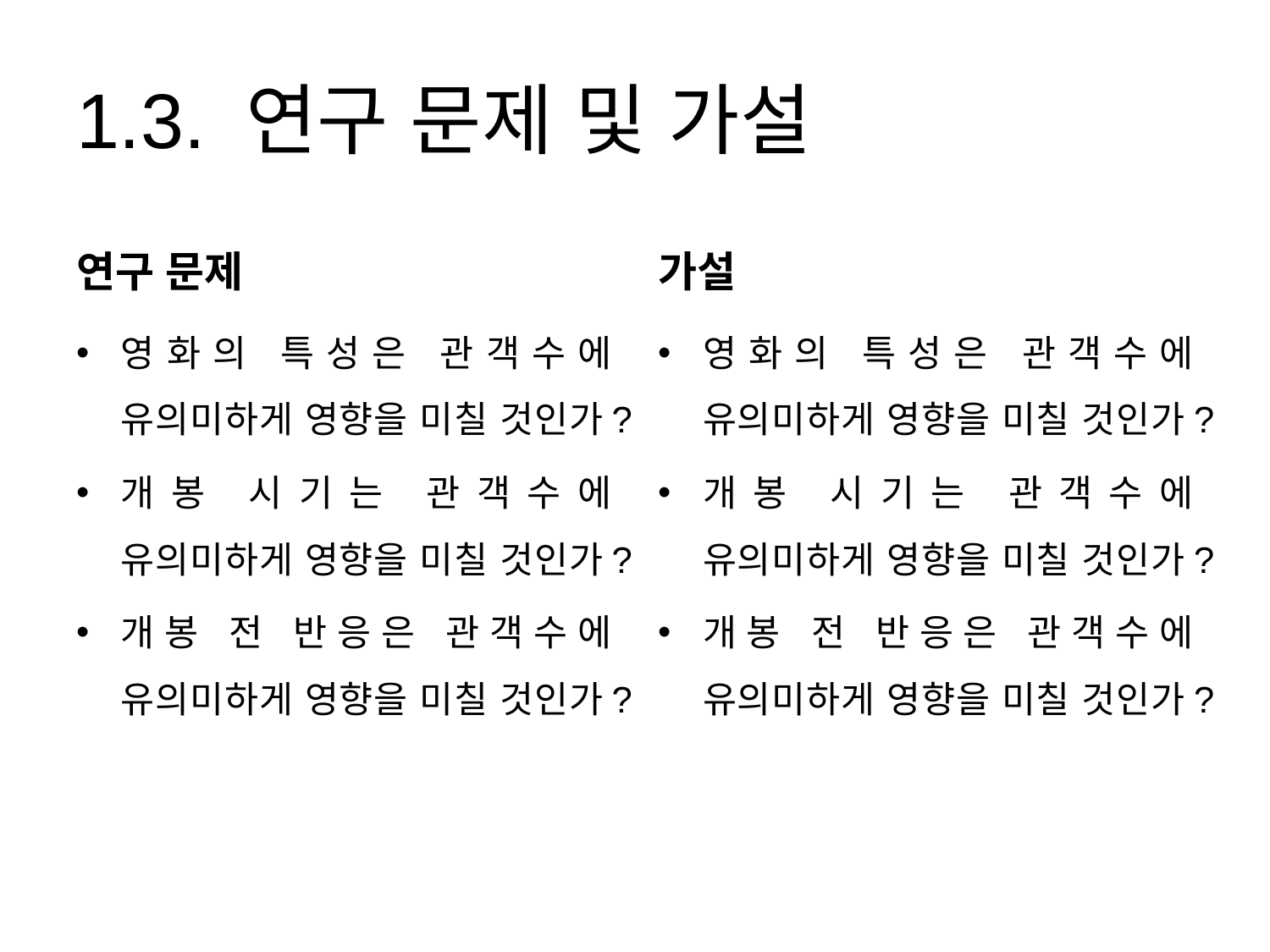

# 1.3. 연구 문제 및 가설
연구 문제
가설
영화의 특성은 관객수에 유의미하게 영향을 미칠 것인가?
개봉 시기는 관객수에 유의미하게 영향을 미칠 것인가?
개봉 전 반응은 관객수에 유의미하게 영향을 미칠 것인가?

영화의 특성은 관객수에 유의미하게 영향을 미칠 것인가?
개봉 시기는 관객수에 유의미하게 영향을 미칠 것인가?
개봉 전 반응은 관객수에 유의미하게 영향을 미칠 것인가?